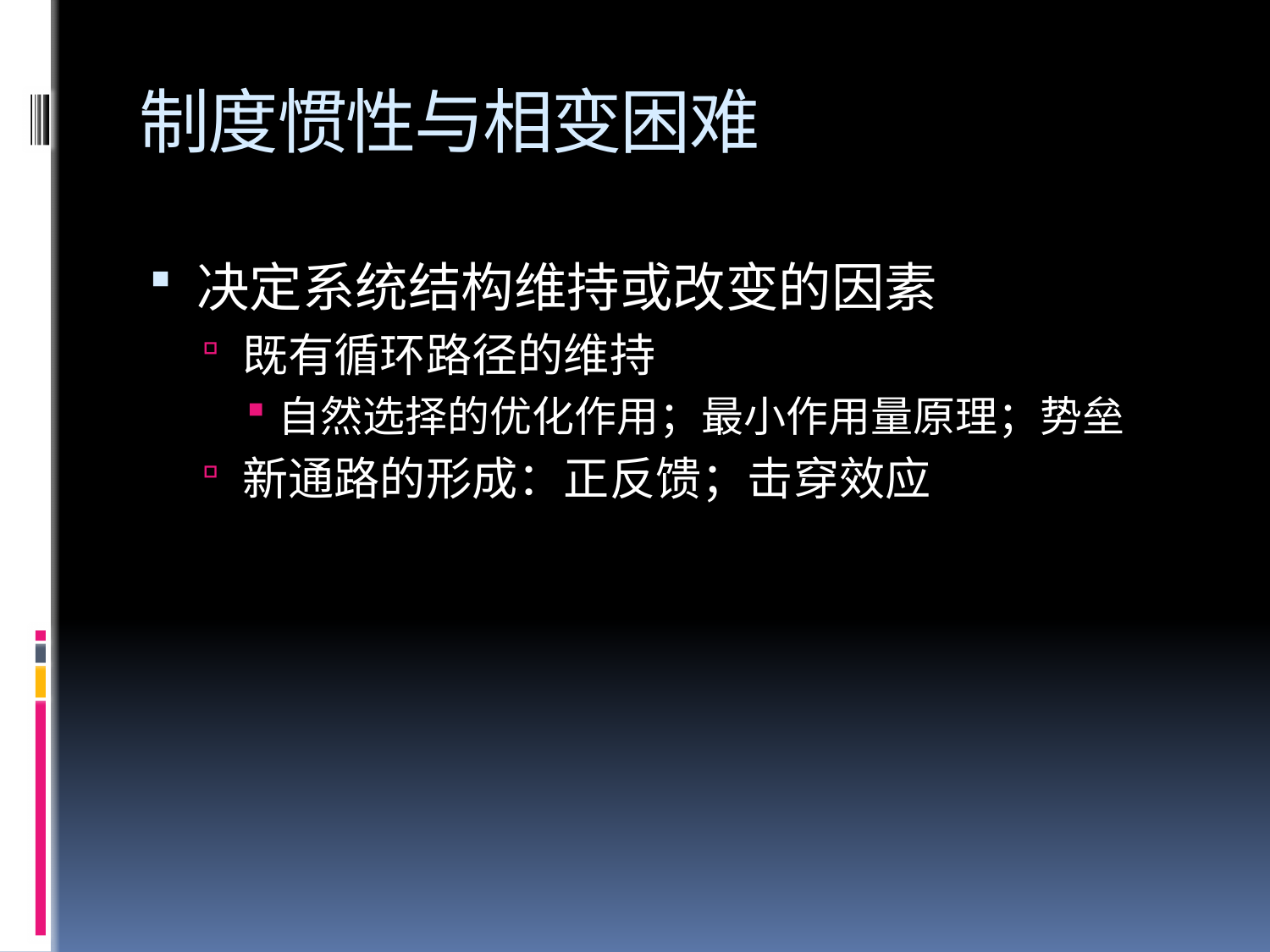

# 制度惯性与相变困难
决定系统结构维持或改变的因素
既有循环路径的维持
自然选择的优化作用；最小作用量原理；势垒
新通路的形成：正反馈；击穿效应